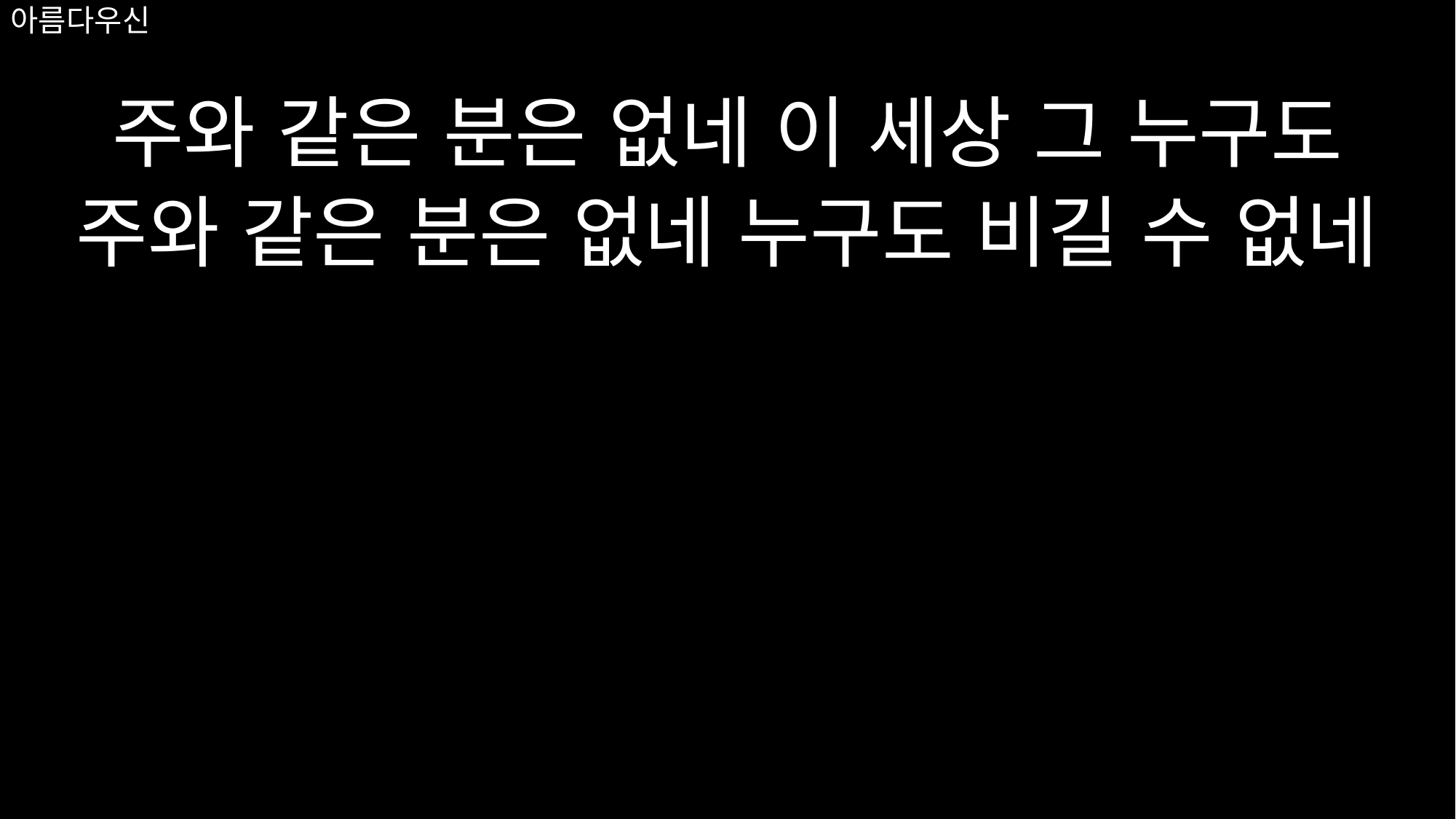

# 아름다우신
주와 같은 분은 없네 이 세상 그 누구도
주와 같은 분은 없네 누구도 비길 수 없네